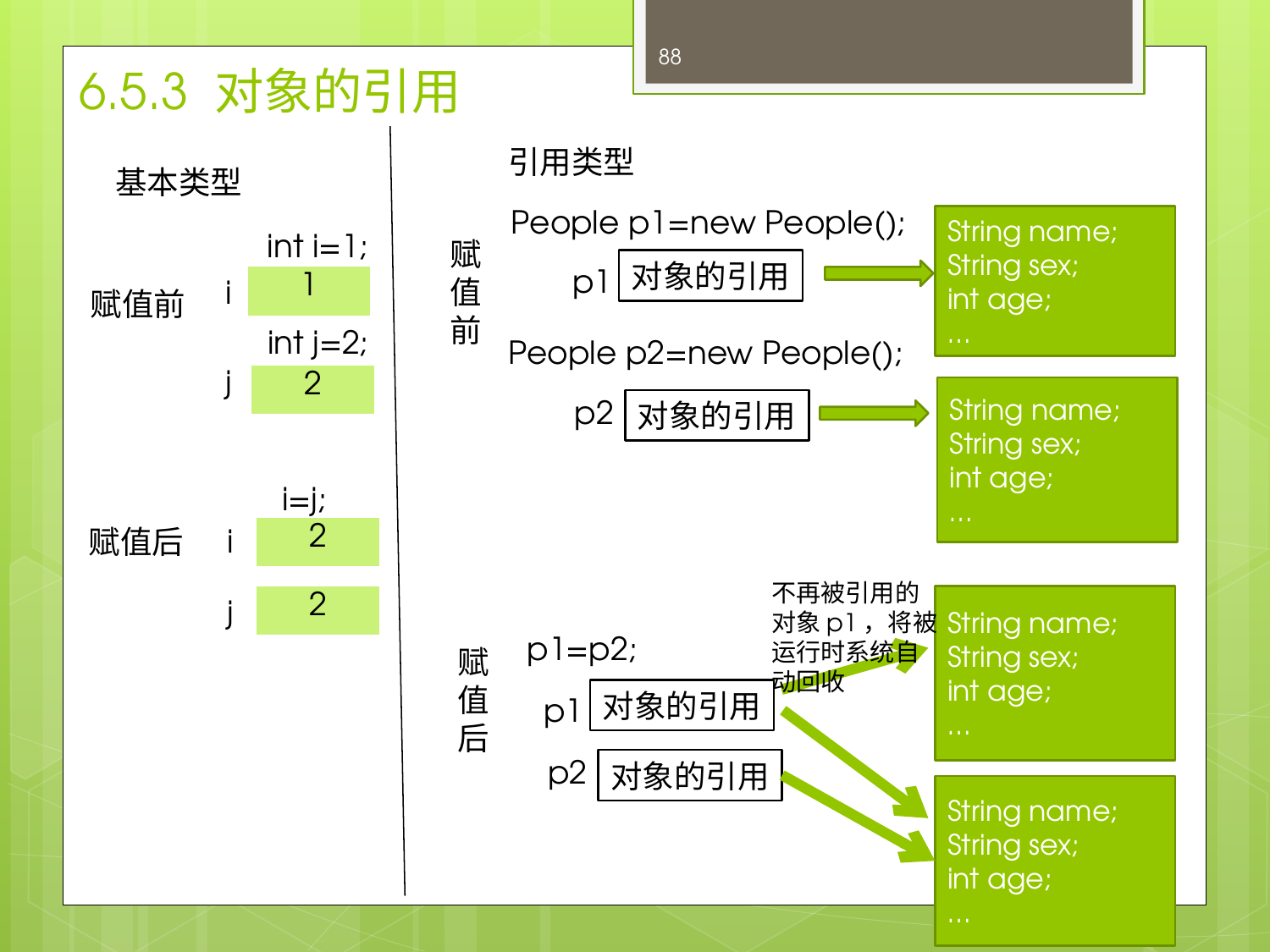

88
# 6.5.3 对象的引用
引用类型
基本类型
People p1=new People();
String name;
String sex;
int age;
…
int i=1;
赋
值
前
对象的引用
p1

i
| 1 |
| --- |
赋值前
int j=2;
People p2=new People();
j
| 2 |
| --- |
String name;
String sex;
int age;
…
p2
对象的引用

i=j;
i
赋值后
| 2 |
| --- |
不再被引用的
对象p1，将被
运行时系统自
动回收
j
| 2 |
| --- |
String name;
String sex;
int age;
…
p1=p2;
赋
值
后
对象的引用
p1
p2
对象的引用
String name;
String sex;
int age;
…